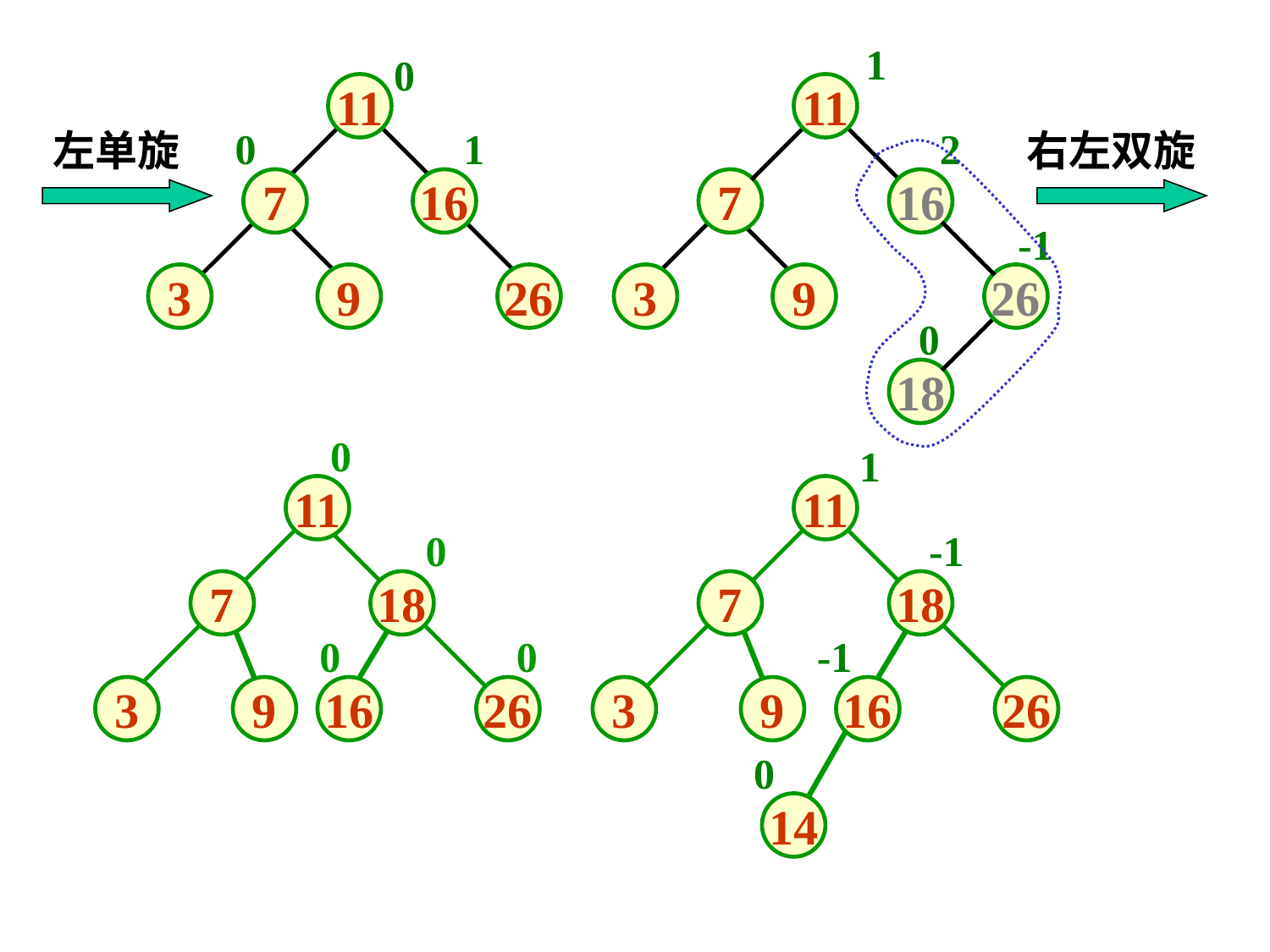

1
0
11
11
0

1
2
左单旋
右左双旋

7
16
7
16

-1

3
9
26
3
9
26
0

18
0
1
11
11
0
-1

7
18
7
18

0

0

-1

3
9
16
26
3
9
16
26

0
14
147